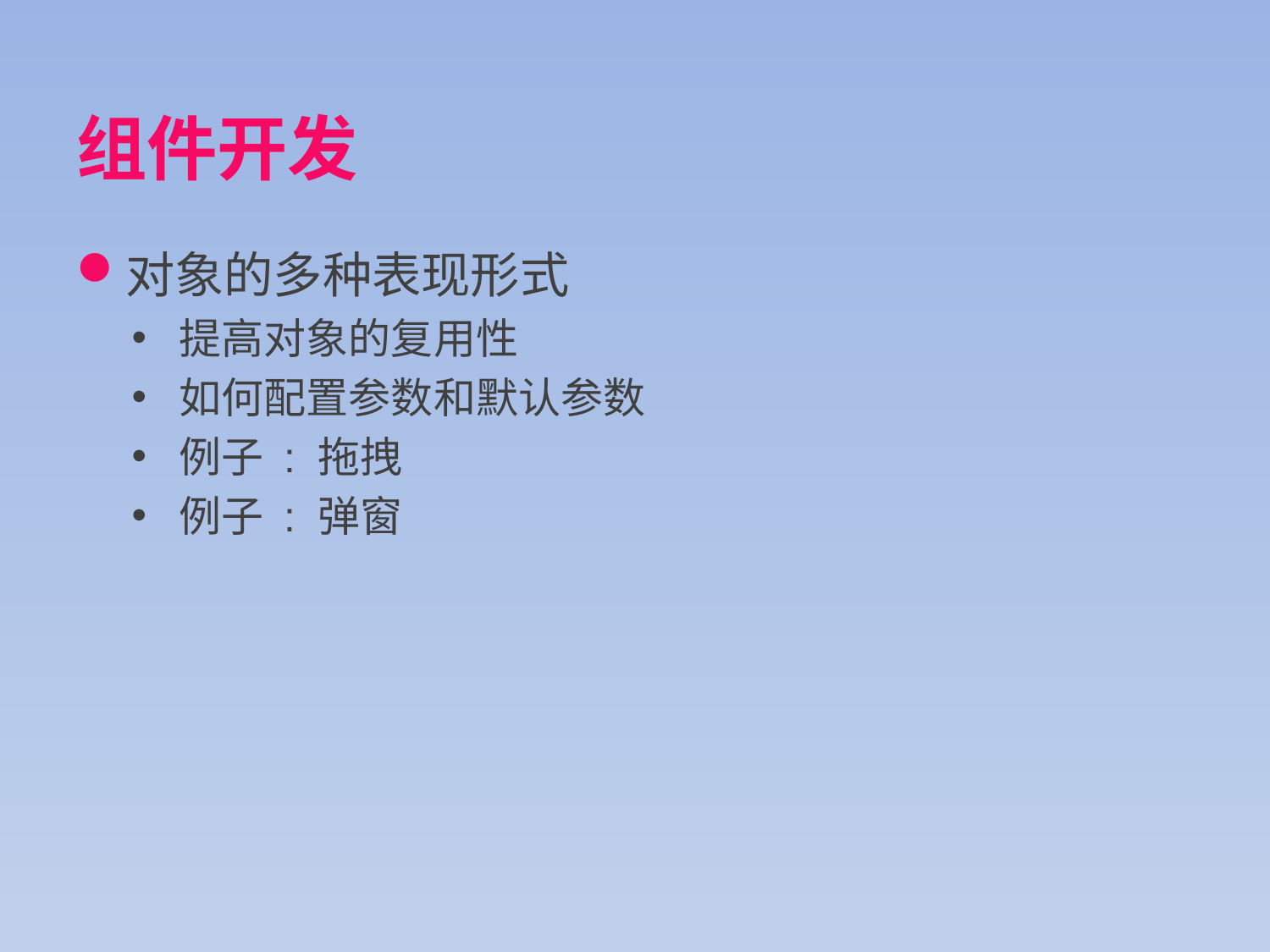

# 组件开发
对象的多种表现形式
提高对象的复用性
如何配置参数和默认参数
例子 : 拖拽
例子 : 弹窗